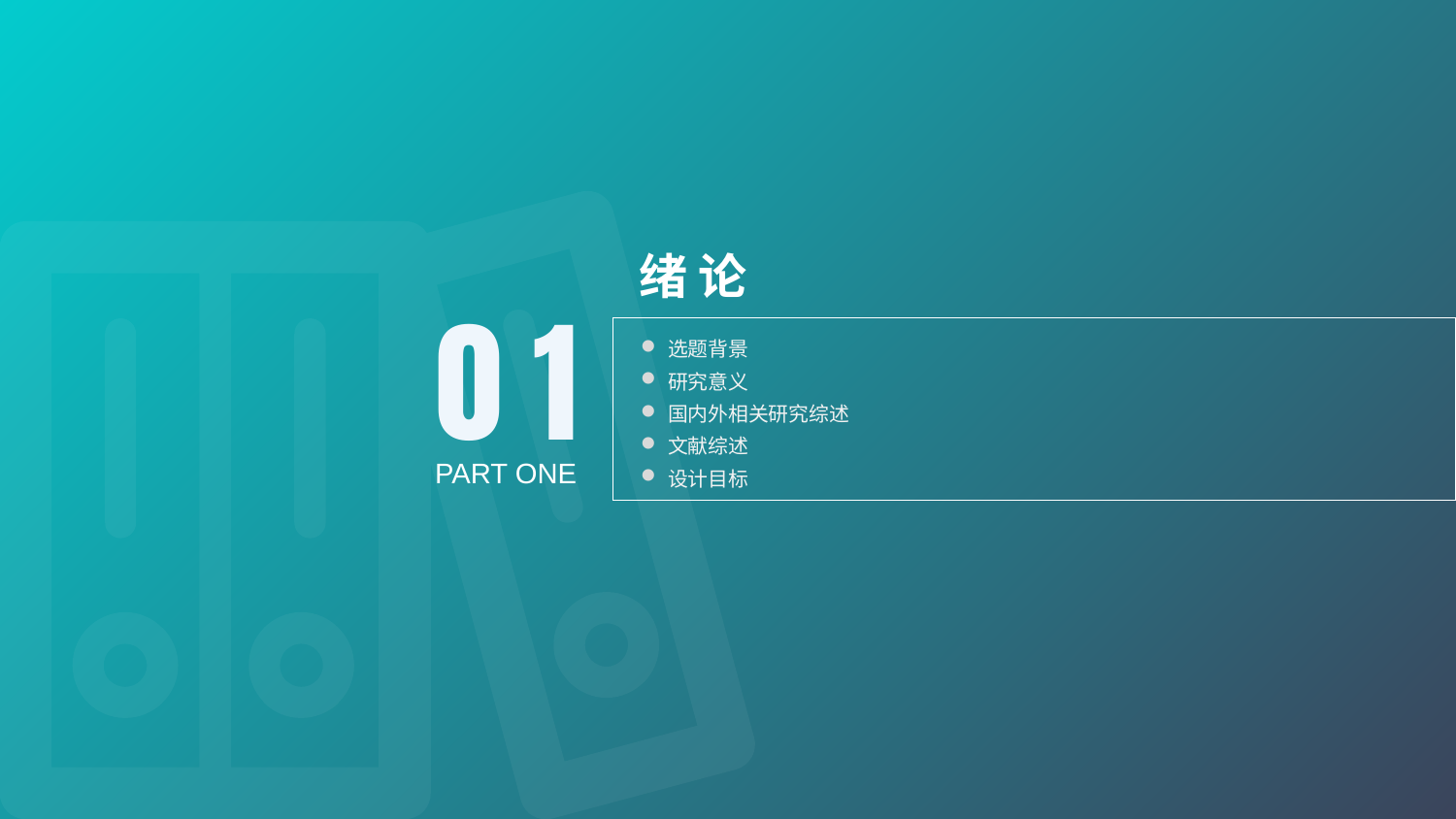

绪 论
0 1

选题背景
研究意义
国内外相关研究综述
文献综述
设计目标
PART ONE